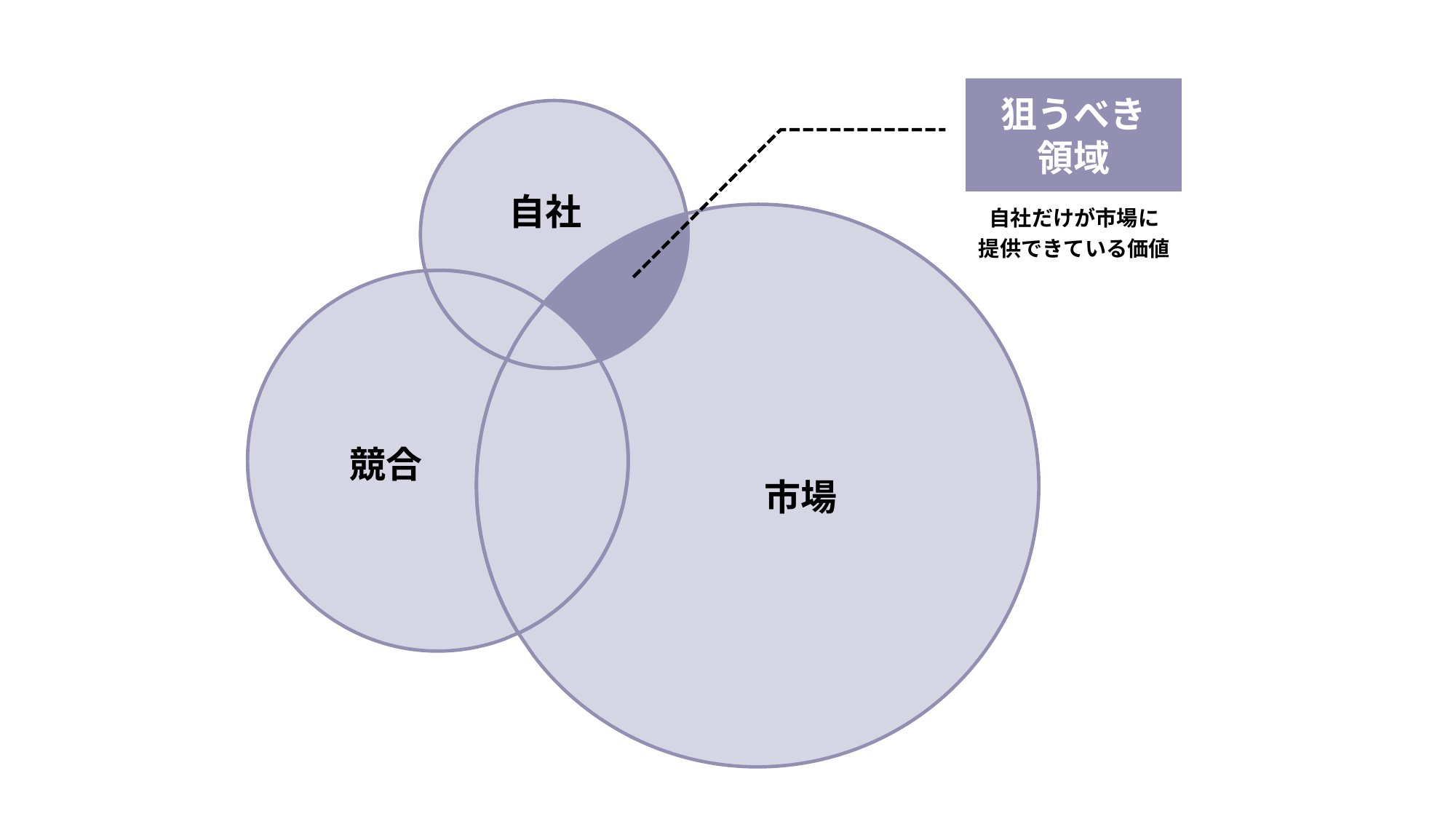

狙うべき
領域

自社
自社だけが市場に
提供できている価値

競合
市場